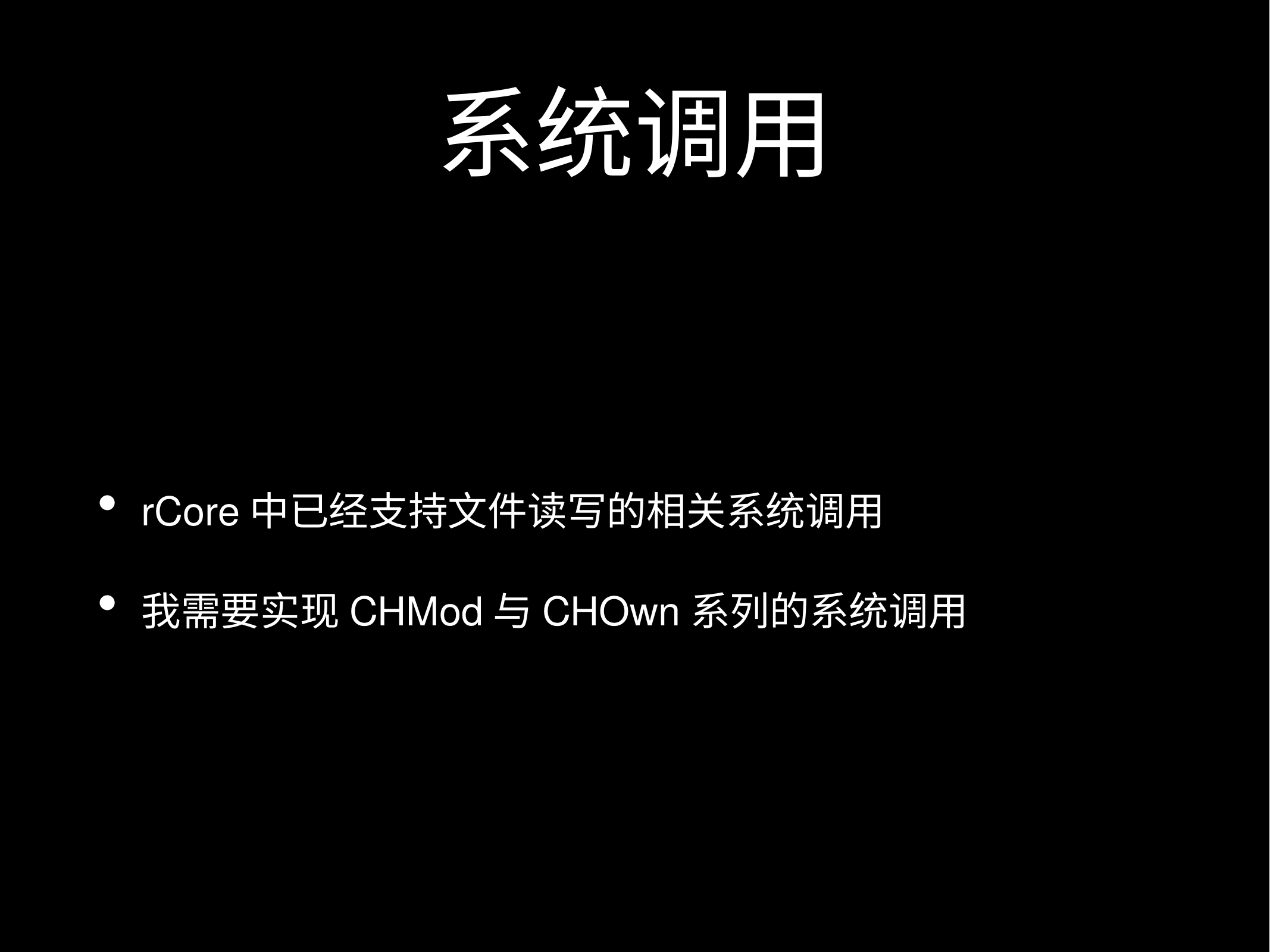

# 系统调用
rCore中已经支持文件读写的相关系统调用
我需要实现CHMod与CHOwn系列的系统调用